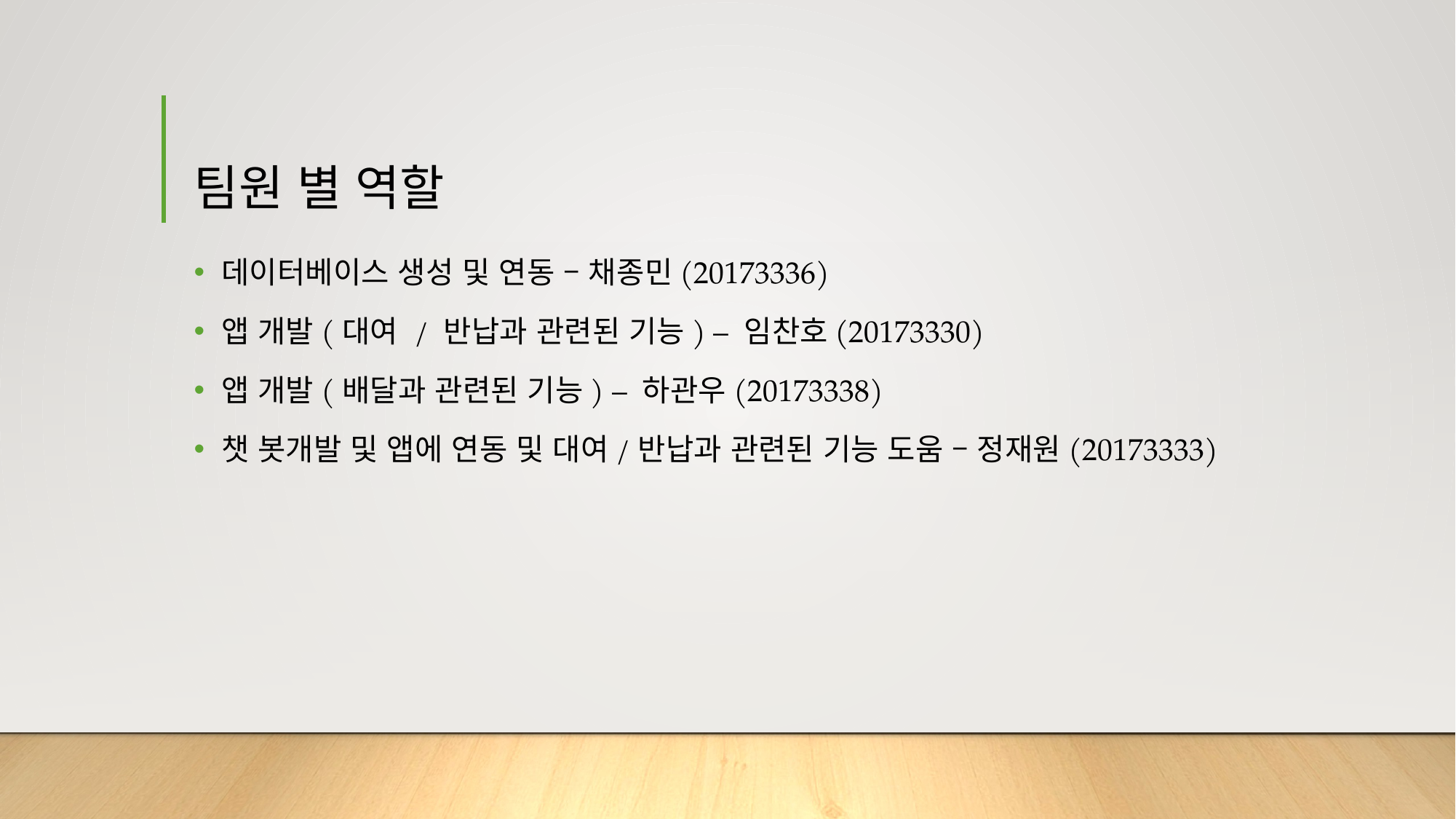

# 팀원 별 역할
데이터베이스 생성 및 연동 – 채종민(20173336)
앱 개발(대여 / 반납과 관련된 기능) – 임찬호(20173330)
앱 개발(배달과 관련된 기능) – 하관우(20173338)
챗 봇개발 및 앱에 연동 및 대여/반납과 관련된 기능 도움 – 정재원(20173333)